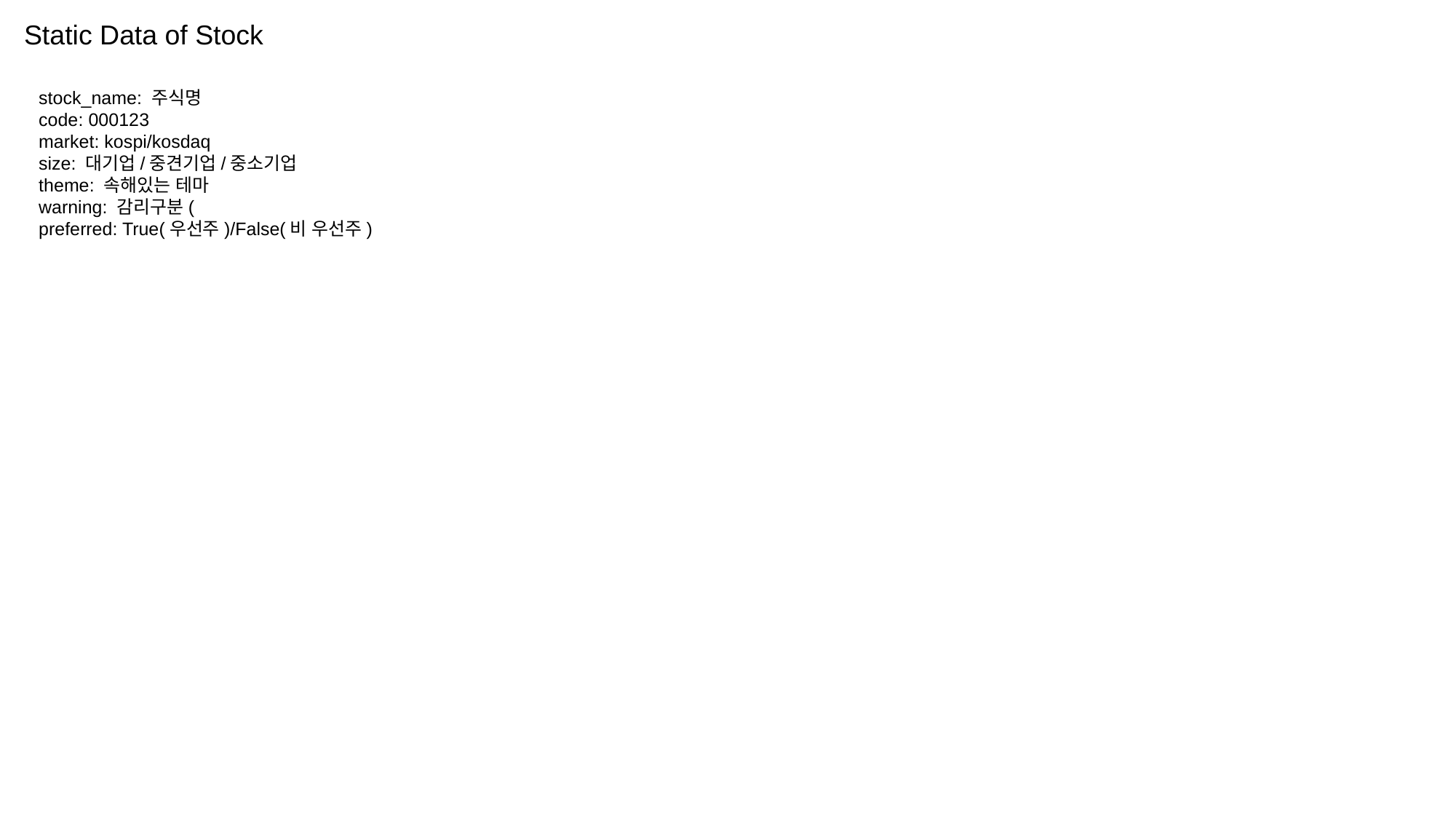

Static Data of Stock
stock_name: 주식명
code: 000123
market: kospi/kosdaq
size: 대기업/중견기업/중소기업
theme: 속해있는 테마
warning: 감리구분(
preferred: True(우선주)/False(비 우선주)